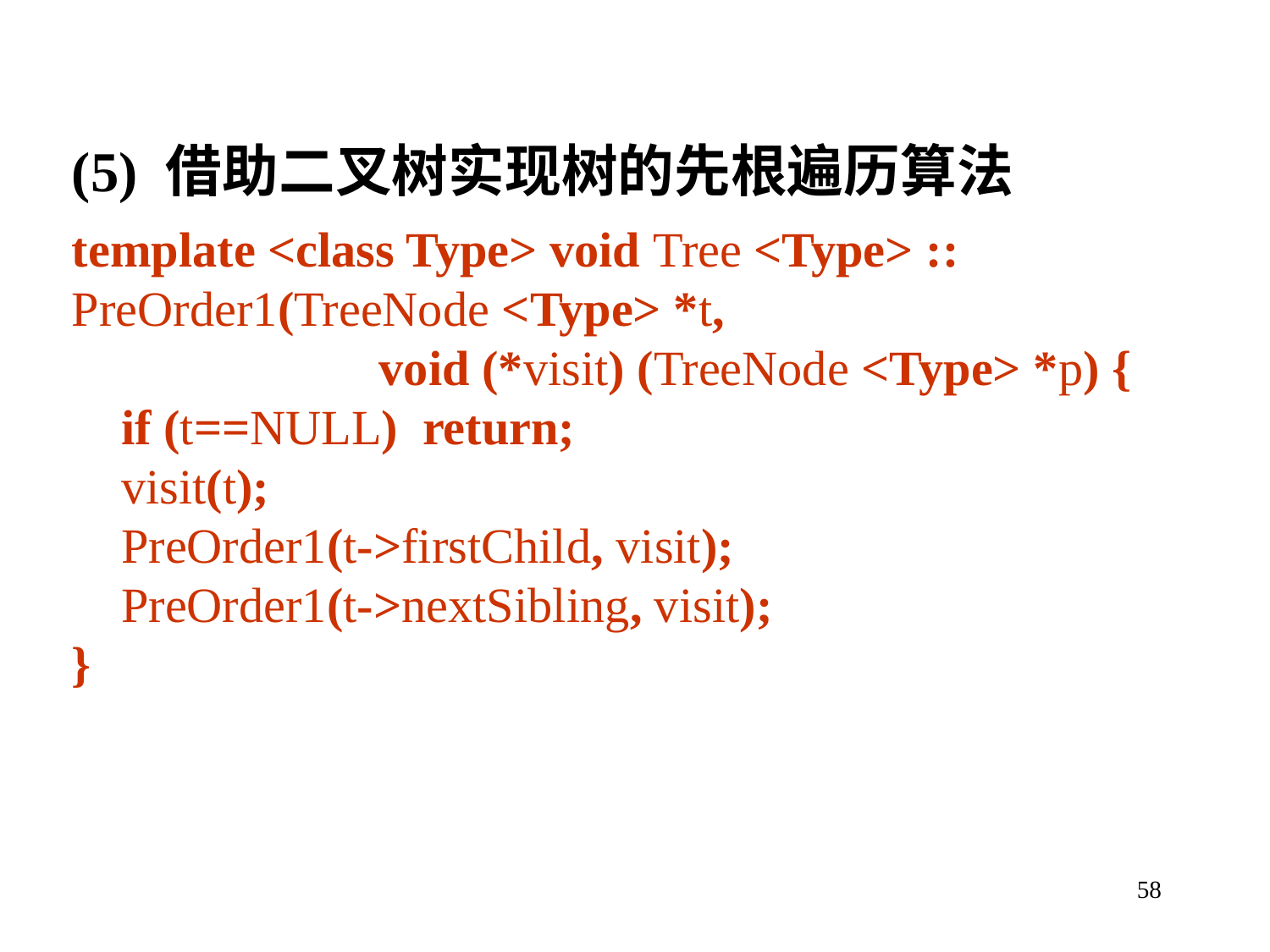

(5) 借助二叉树实现树的先根遍历算法
template <class Type> void Tree <Type> ::
PreOrder1(TreeNode <Type> *t,
                         void (*visit) (TreeNode <Type> *p) {
    if (t==NULL)  return;
    visit(t);
    PreOrder1(t->firstChild, visit);
    PreOrder1(t->nextSibling, visit);
}
58